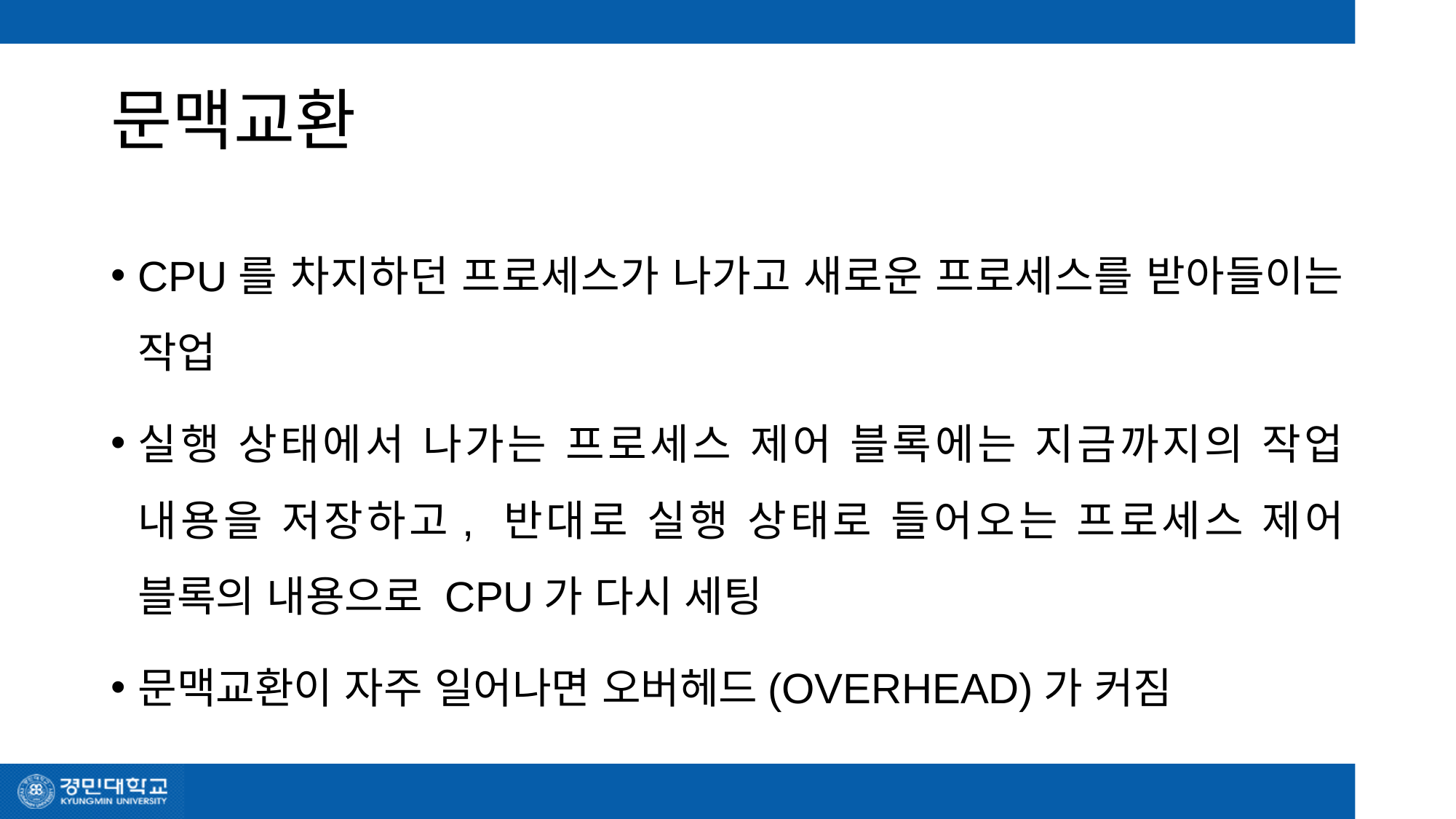

# 문맥교환
CPU를 차지하던 프로세스가 나가고 새로운 프로세스를 받아들이는 작업
실행 상태에서 나가는 프로세스 제어 블록에는 지금까지의 작업 내용을 저장하고, 반대로 실행 상태로 들어오는 프로세스 제어 블록의 내용으로 CPU가 다시 세팅
문맥교환이 자주 일어나면 오버헤드(OVERHEAD)가 커짐